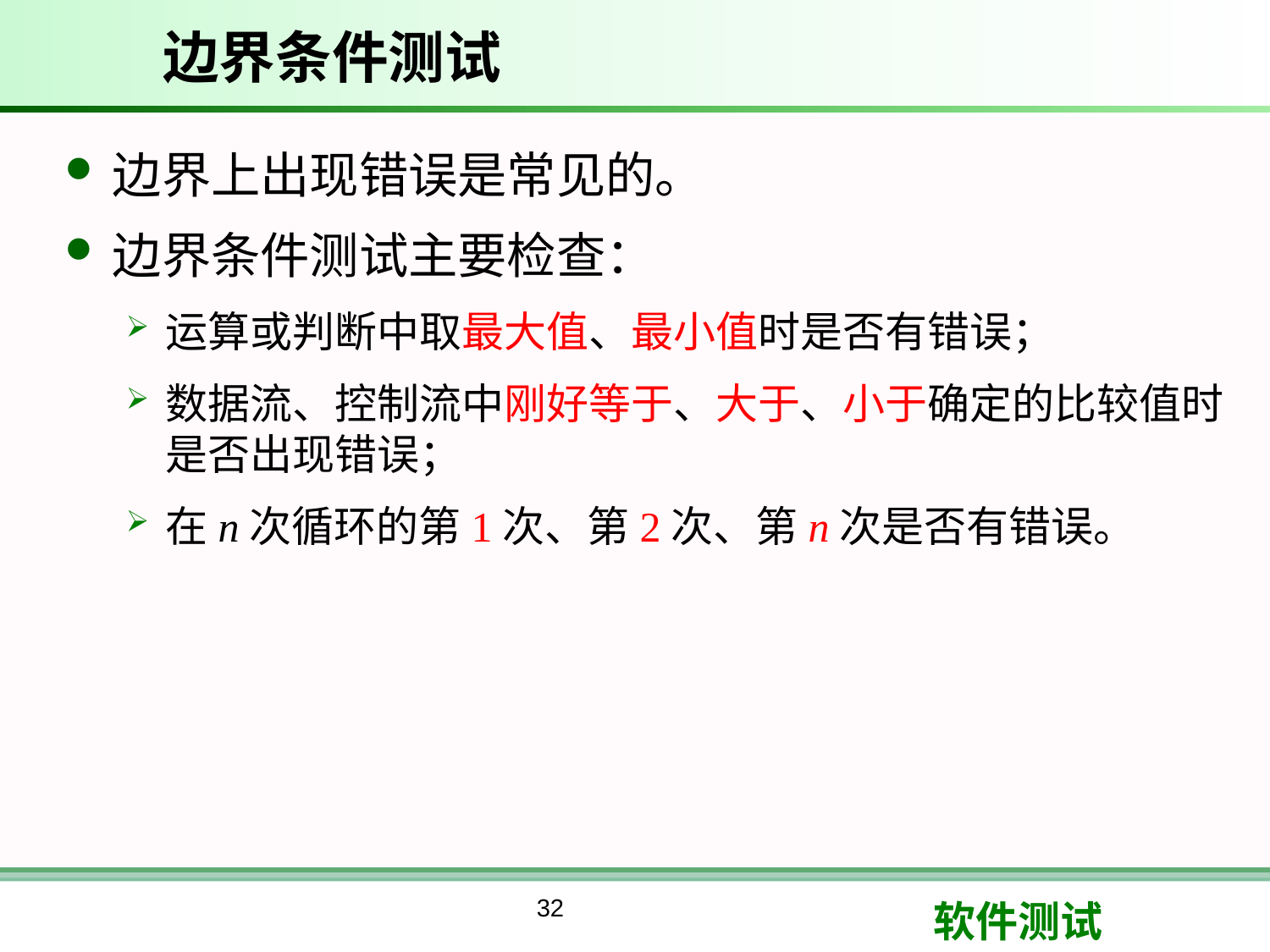

# 边界条件测试
边界上出现错误是常见的。
边界条件测试主要检查：
运算或判断中取最大值、最小值时是否有错误；
数据流、控制流中刚好等于、大于、小于确定的比较值时是否出现错误；
在n次循环的第1次、第2次、第n次是否有错误。
32